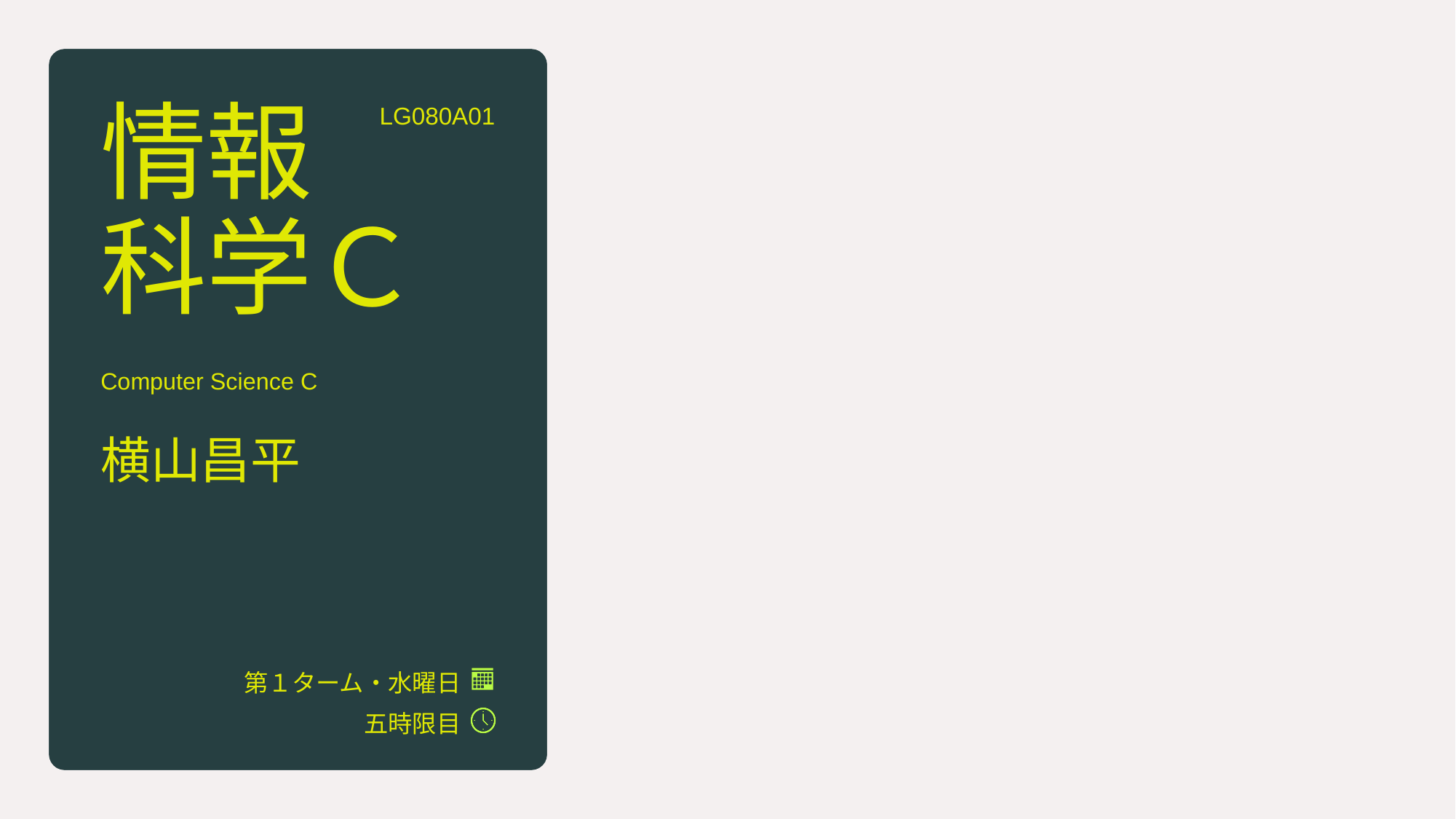

# 情報 科学Ｃ
LG080A01
Computer Science C
横山昌平
第１ターム・水曜日
五時限目